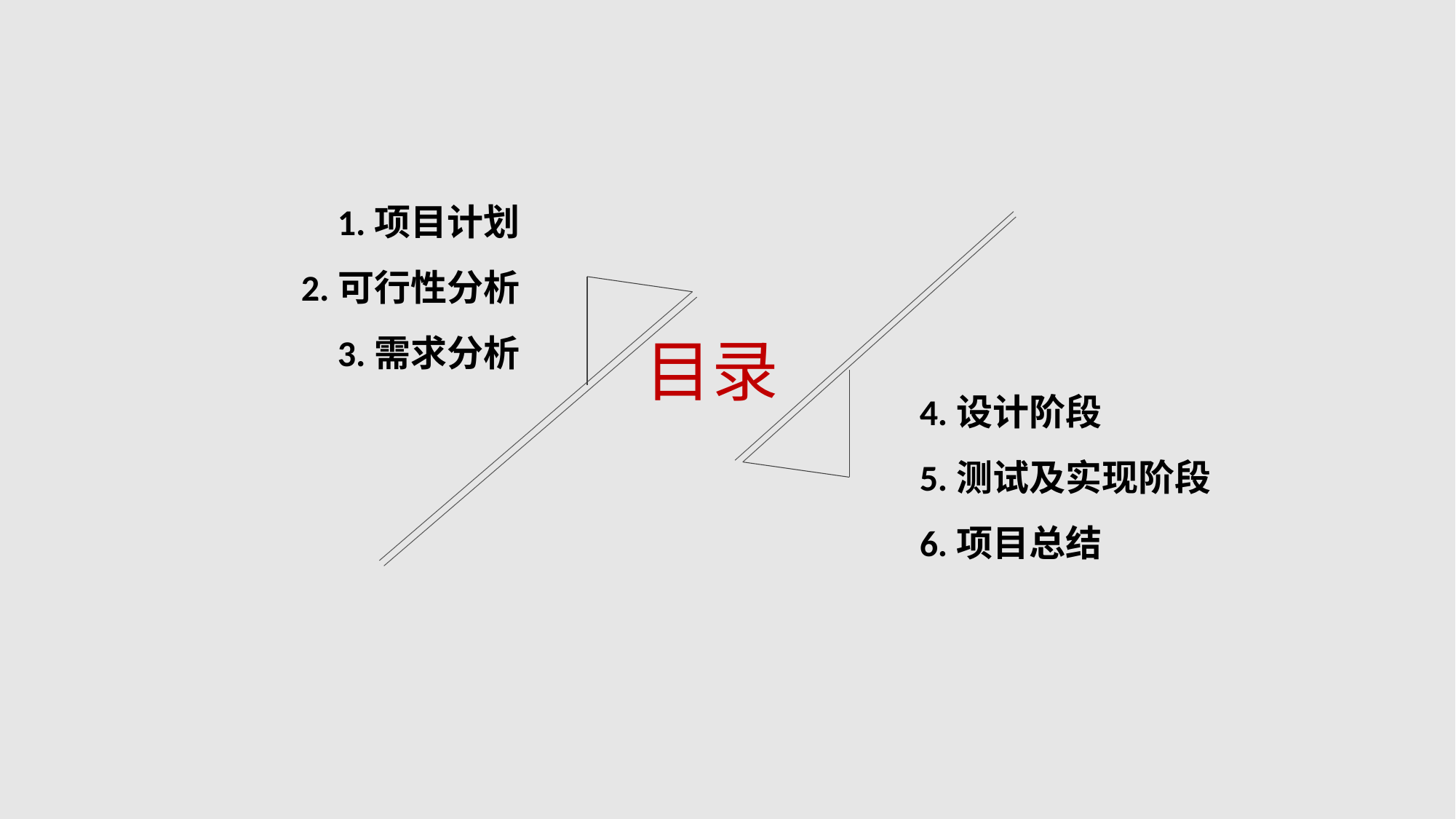

1.项目计划
2.可行性分析
3.需求分析
目录
4.设计阶段
5.测试及实现阶段
6.项目总结